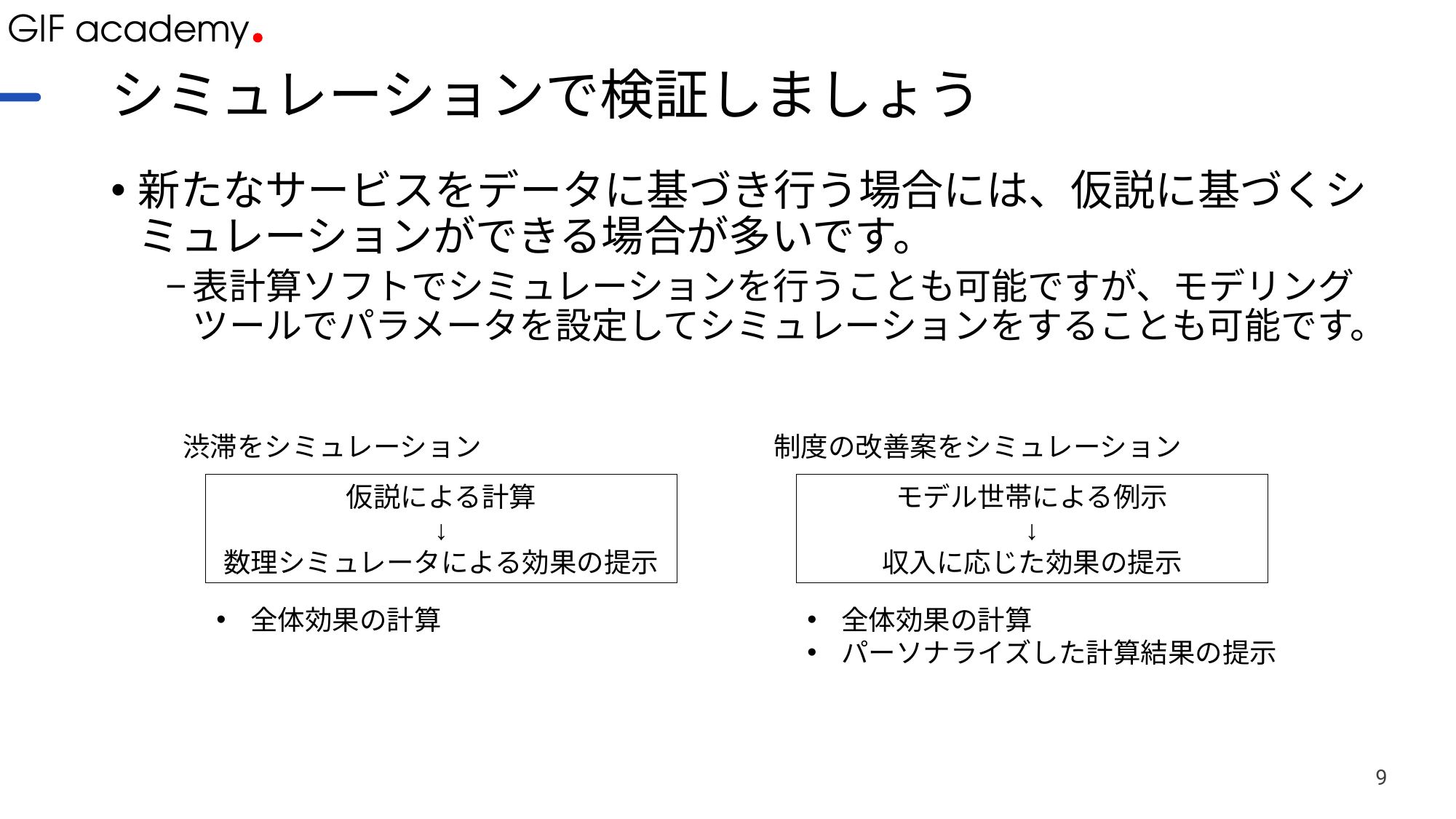

# シミュレーションで検証しましょう
新たなサービスをデータに基づき行う場合には、仮説に基づくシミュレーションができる場合が多いです。
表計算ソフトでシミュレーションを行うことも可能ですが、モデリングツールでパラメータを設定してシミュレーションをすることも可能です。

渋滞をシミュレーション
制度の改善案をシミュレーション
仮説による計算
↓
数理シミュレータによる効果の提示
モデル世帯による例示
↓
収入に応じた効果の提示
全体効果の計算
全体効果の計算
パーソナライズした計算結果の提示
9